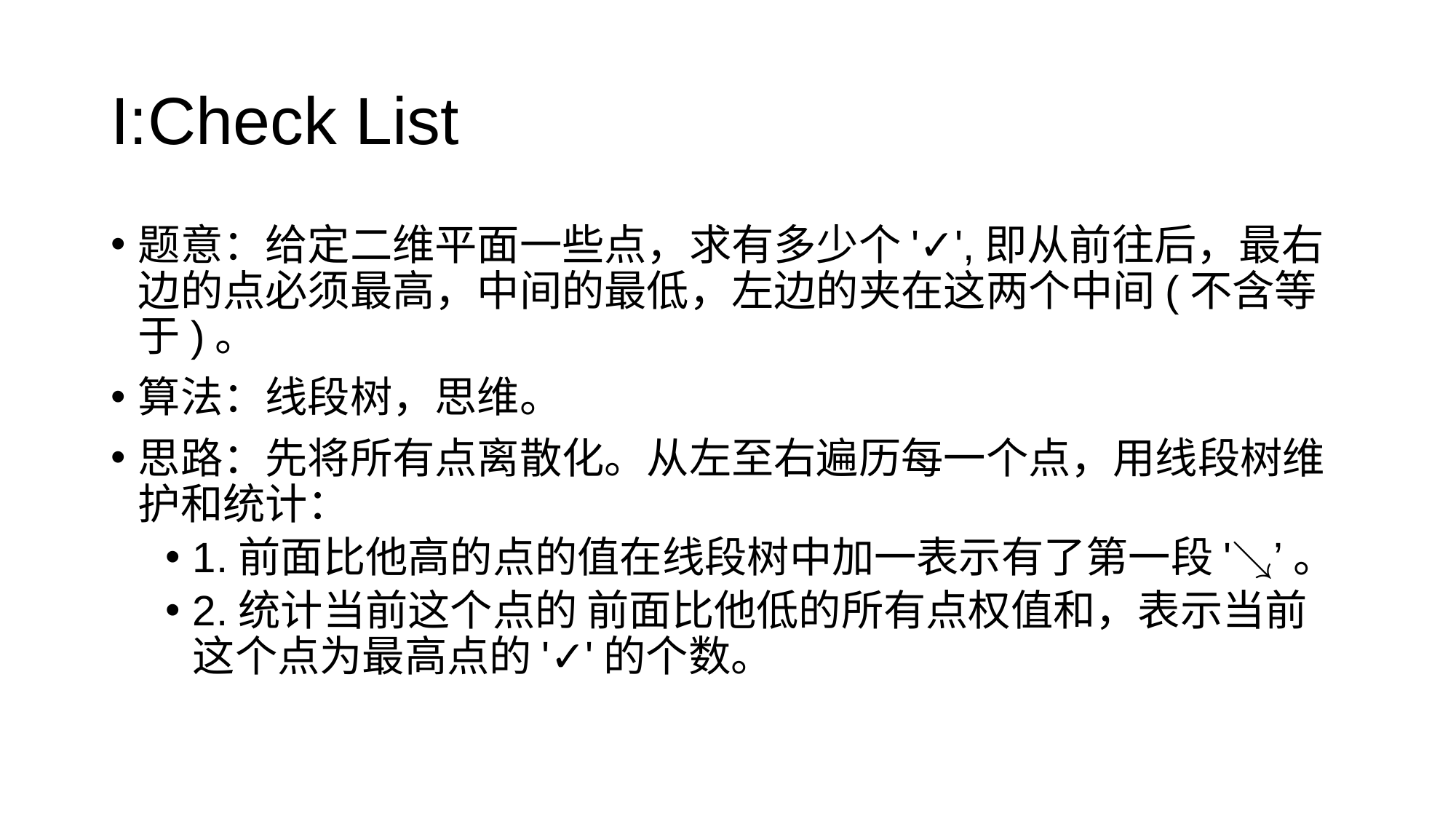

# I:Check List
题意：给定二维平面一些点，求有多少个'✓',即从前往后，最右边的点必须最高，中间的最低，左边的夹在这两个中间(不含等于)。
算法：线段树，思维。
思路：先将所有点离散化。从左至右遍历每一个点，用线段树维护和统计：
1.前面比他高的点的值在线段树中加一表示有了第一段'↘’。
2.统计当前这个点的 前面比他低的所有点权值和，表示当前这个点为最高点的'✓'的个数。